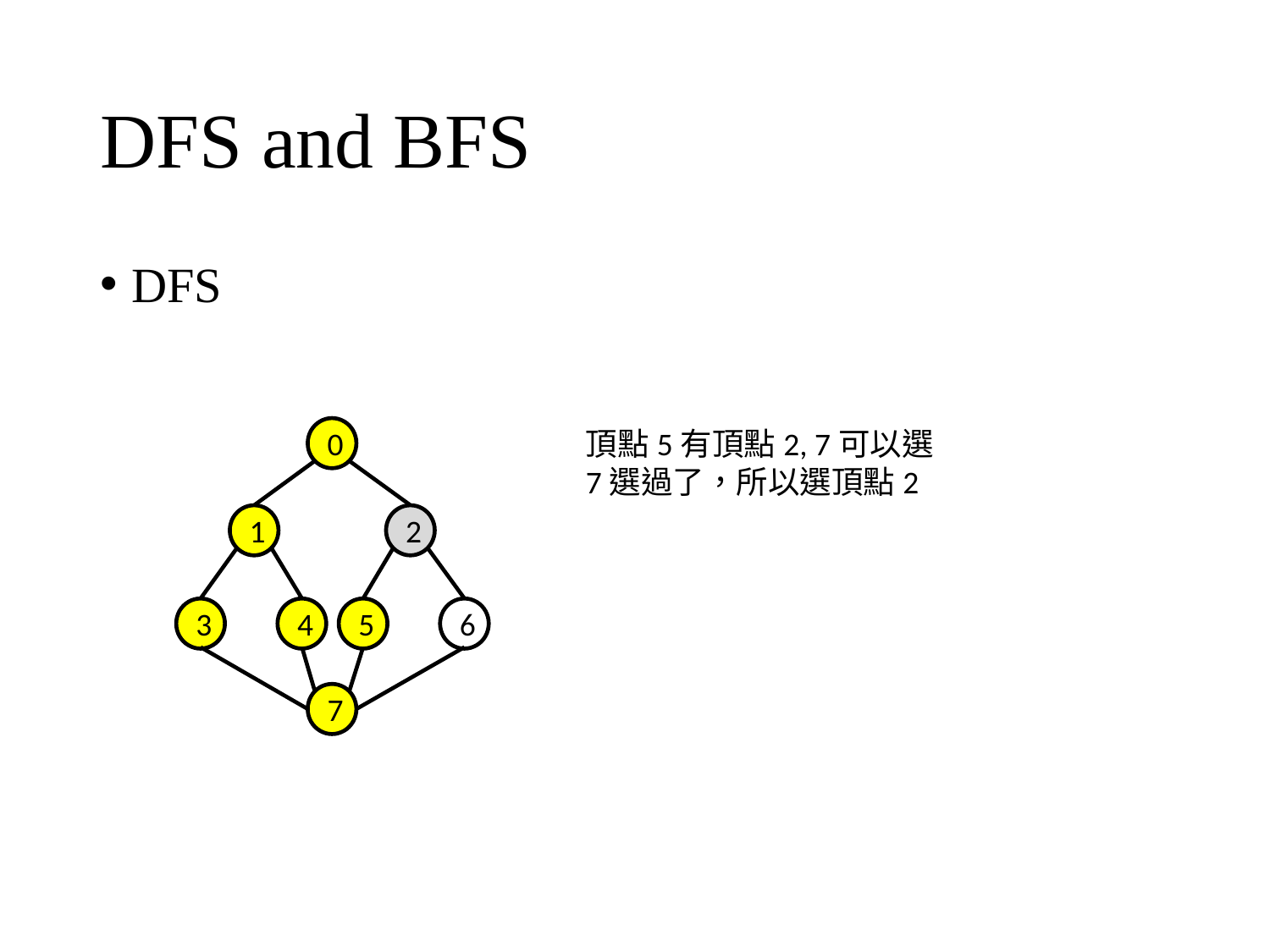

# DFS and BFS
DFS
頂點5有頂點2, 7可以選
7選過了，所以選頂點2
0
1
2
3
4
5
6
7